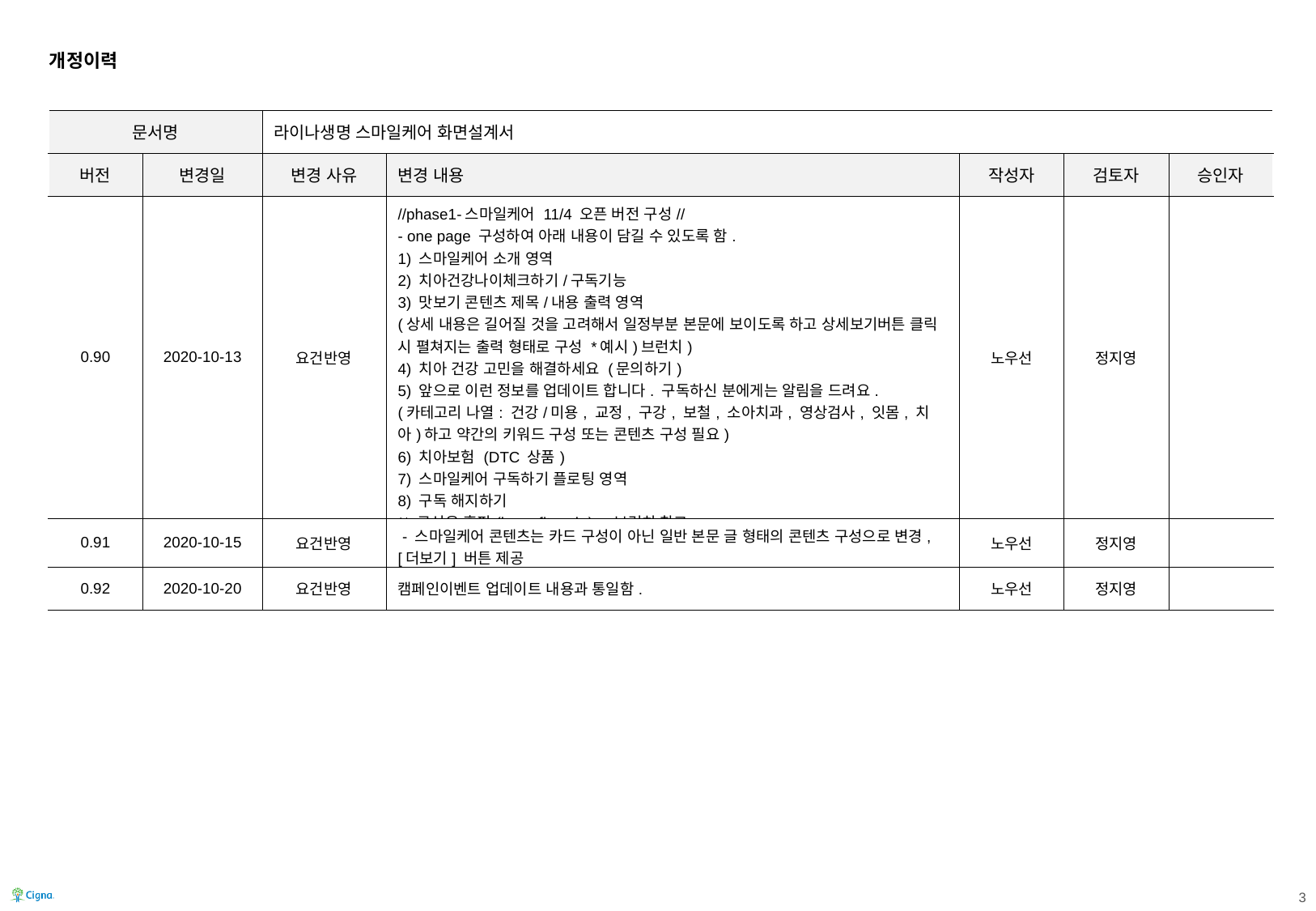

개정이력
| 문서명 |  | 라이나생명 스마일케어 화면설계서 |  |  |  |  |
| --- | --- | --- | --- | --- | --- | --- |
| 버전 | 변경일 | 변경 사유 | 변경 내용 | 작성자 | 검토자 | 승인자 |
| 0.90 | 2020-10-13 | 요건반영 | //phase1-스마일케어 11/4 오픈 버전 구성// - one page 구성하여 아래 내용이 담길 수 있도록 함. 1) 스마일케어 소개 영역 2) 치아건강나이체크하기/구독기능 3) 맛보기 콘텐츠 제목/내용 출력 영역 (상세 내용은 길어질 것을 고려해서 일정부분 본문에 보이도록 하고 상세보기버튼 클릭 시 펼쳐지는 출력 형태로 구성 \*예시)브런치) 4) 치아 건강 고민을 해결하세요 (문의하기) 5) 앞으로 이런 정보를 업데이트 합니다. 구독하신 분에게는 알림을 드려요. (카테고리 나열: 건강/미용, 교정, 구강, 보철, 소아치과, 영상검사, 잇몸, 치아)하고 약간의 키워드 구성 또는 콘텐츠 구성 필요) 6) 치아보험 (DTC 상품) 7) 스마일케어 구독하기 플로팅 영역 8) 구독 해지하기 \*\* 구성은 홈핏(homefit.co.kr) + 브런치 참고 //phase2-스마일케어 2차 오픈 버전 구성// (\*일정 협의 필요-12/9 예상) - 현재 구성중인 화면설계를 기준으로 하겠습니다. | 노우선 | 정지영 |  |
| 0.91 | 2020-10-15 | 요건반영 | - 스마일케어 콘텐츠는 카드 구성이 아닌 일반 본문 글 형태의 콘텐츠 구성으로 변경, [더보기] 버튼 제공 | 노우선 | 정지영 |  |
| 0.92 | 2020-10-20 | 요건반영 | 캠페인이벤트 업데이트 내용과 통일함. | 노우선 | 정지영 |  |